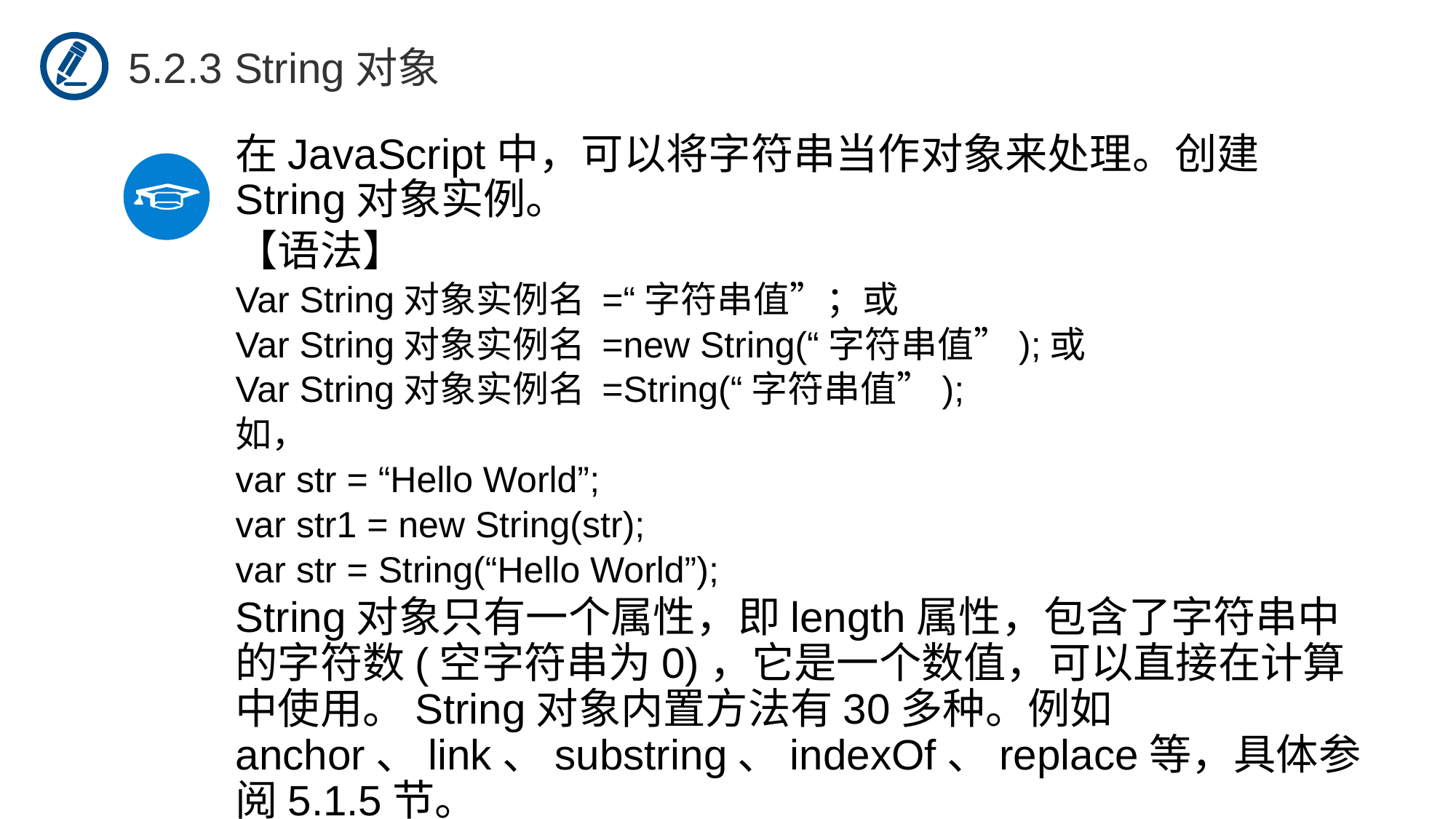

5.2.3 String对象
在JavaScript中，可以将字符串当作对象来处理。创建String对象实例。
【语法】
Var String对象实例名 =“字符串值”；或
Var String对象实例名 =new String(“字符串值”);或
Var String对象实例名 =String(“字符串值”);
如，
var str = “Hello World”;
var str1 = new String(str);
var str = String(“Hello World”);
String对象只有一个属性，即length属性，包含了字符串中的字符数(空字符串为0)，它是一个数值，可以直接在计算中使用。String对象内置方法有30多种。例如anchor、link、substring、indexOf、replace等，具体参阅5.1.5节。